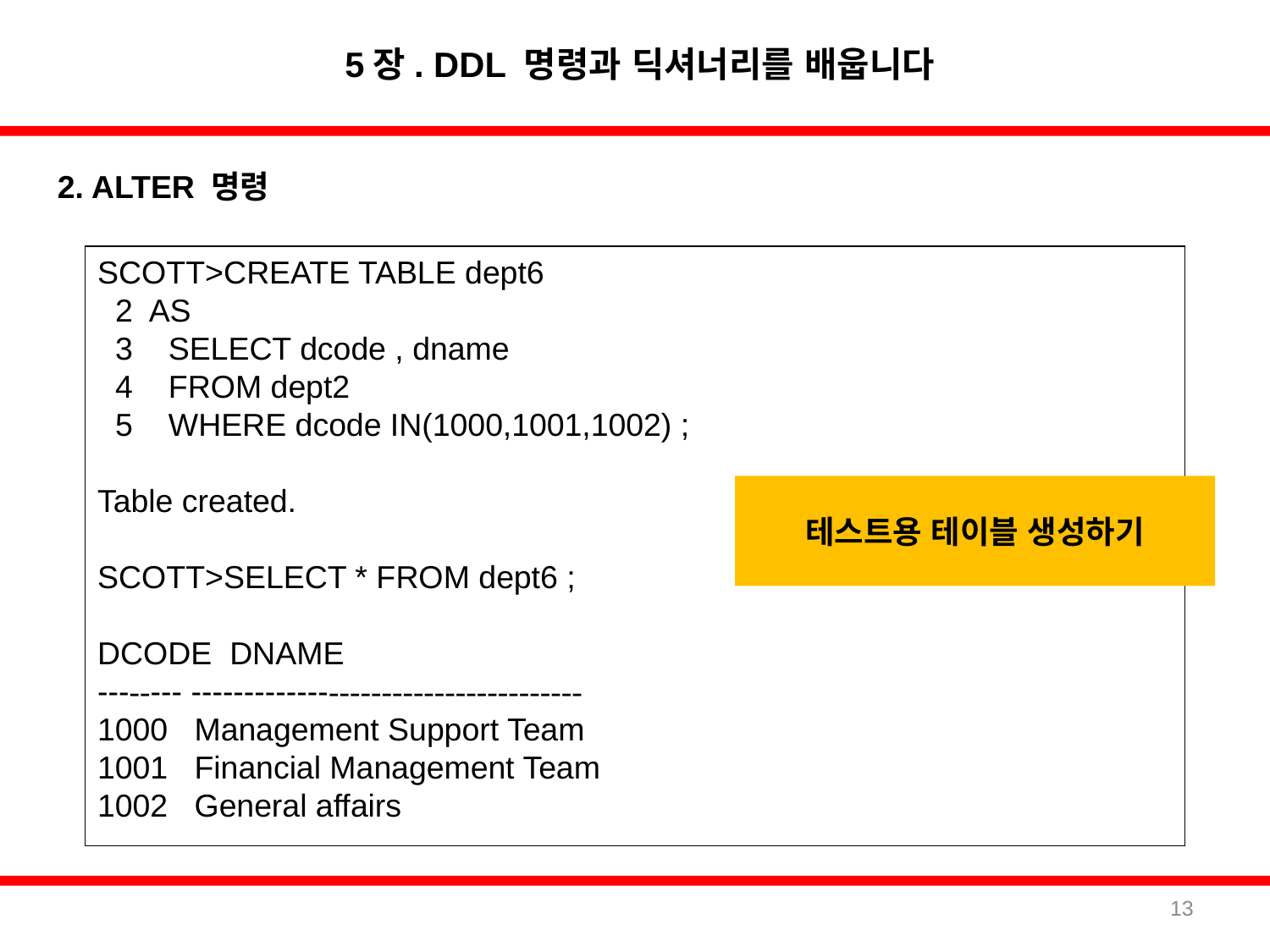

5장. DDL 명령과 딕셔너리를 배웁니다

2. ALTER 명령
SCOTT>CREATE TABLE dept6
  2  AS
  3    SELECT dcode , dname
  4    FROM dept2
  5    WHERE dcode IN(1000,1001,1002) ;

Table created.

SCOTT>SELECT * FROM dept6 ;

DCODE  DNAME
-------- -------------------------------------
1000   Management Support Team
1001   Financial Management Team
1002   General affairs

테스트용 테이블 생성하기

13